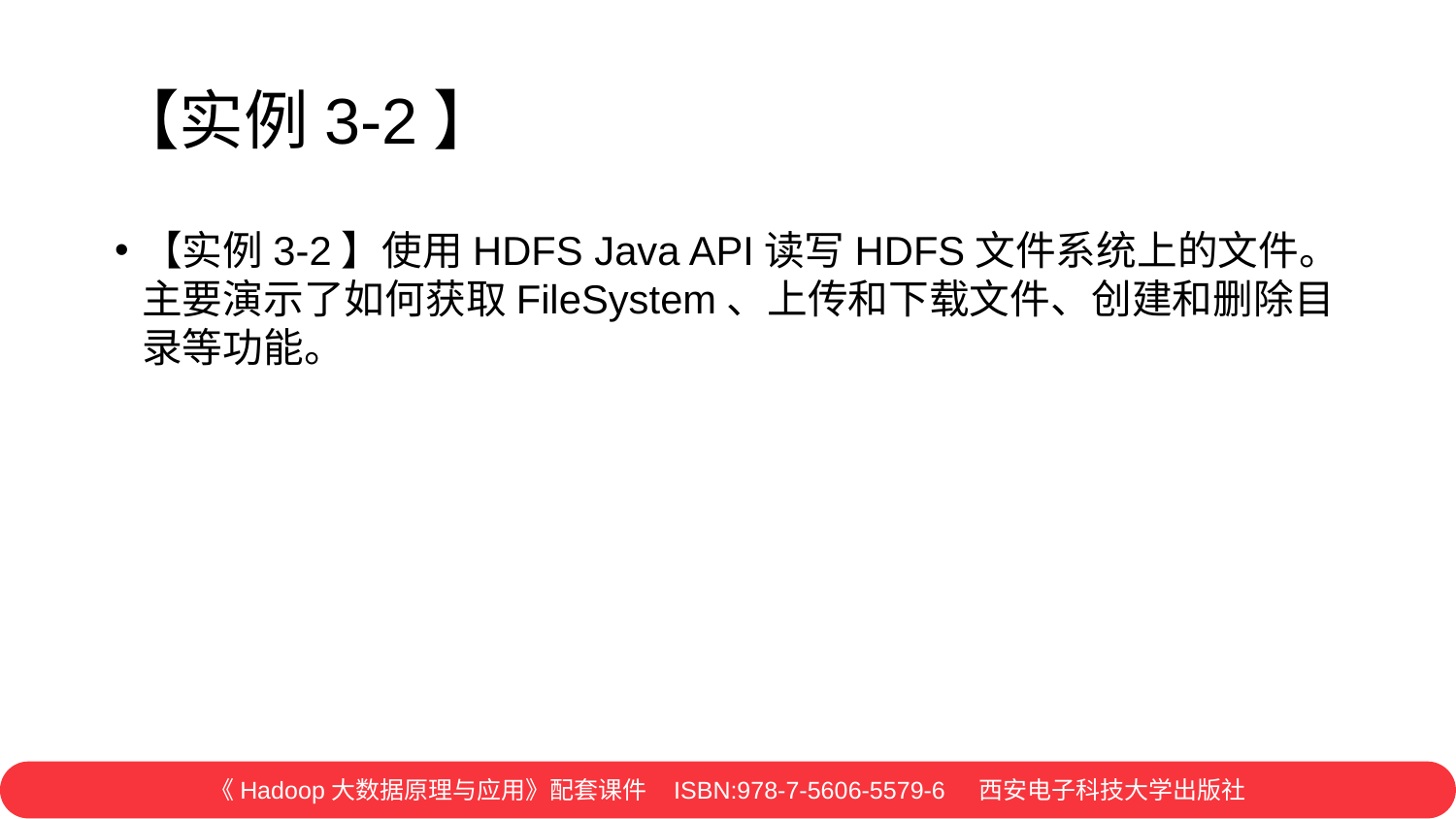

# 【实例3-2】
【实例3-2】使用HDFS Java API读写HDFS文件系统上的文件。主要演示了如何获取FileSystem、上传和下载文件、创建和删除目录等功能。